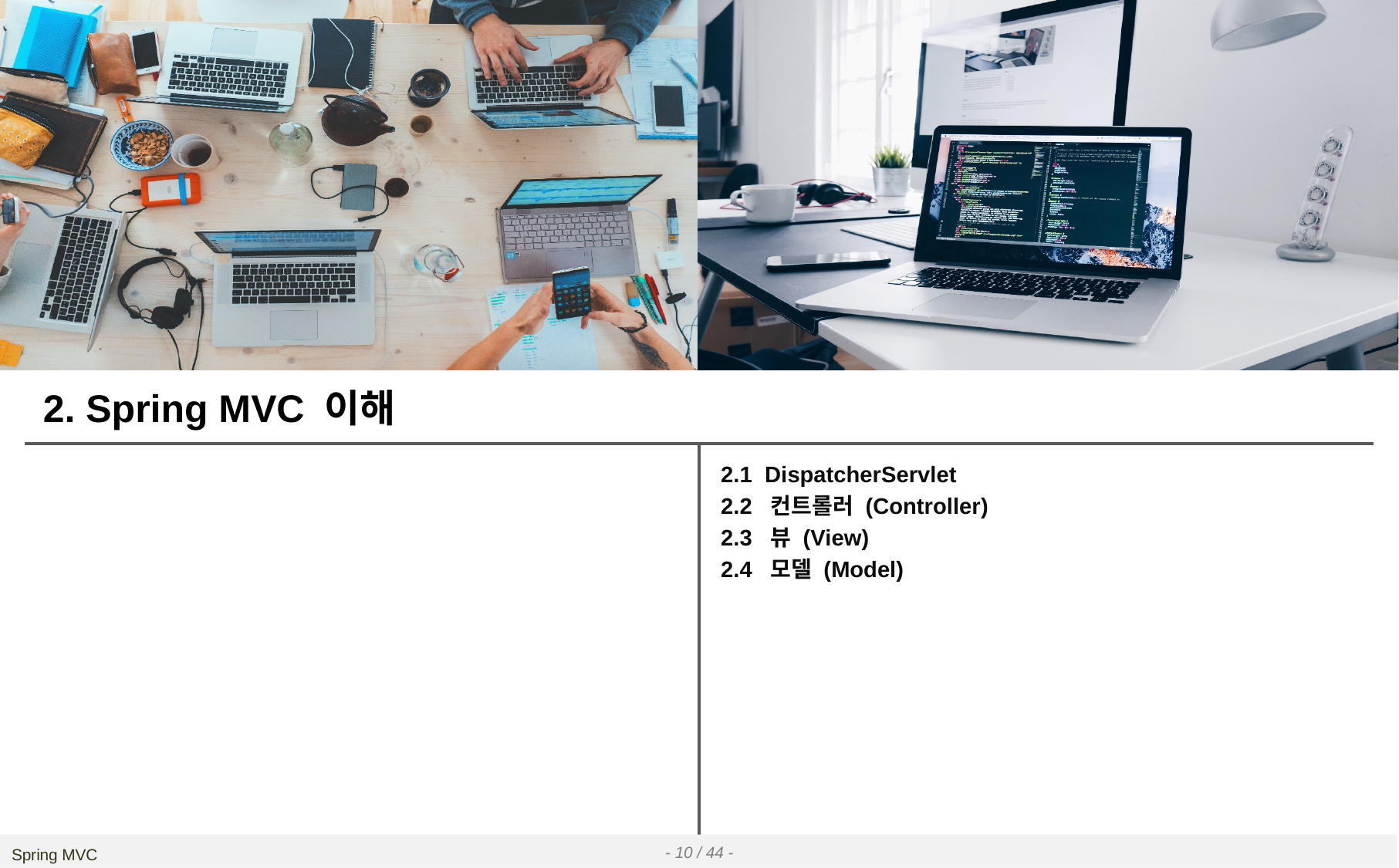

# 2. Spring MVC 이해
2.1  DispatcherServlet
2.2  컨트롤러 (Controller)
2.3  뷰 (View)
2.4  모델 (Model)